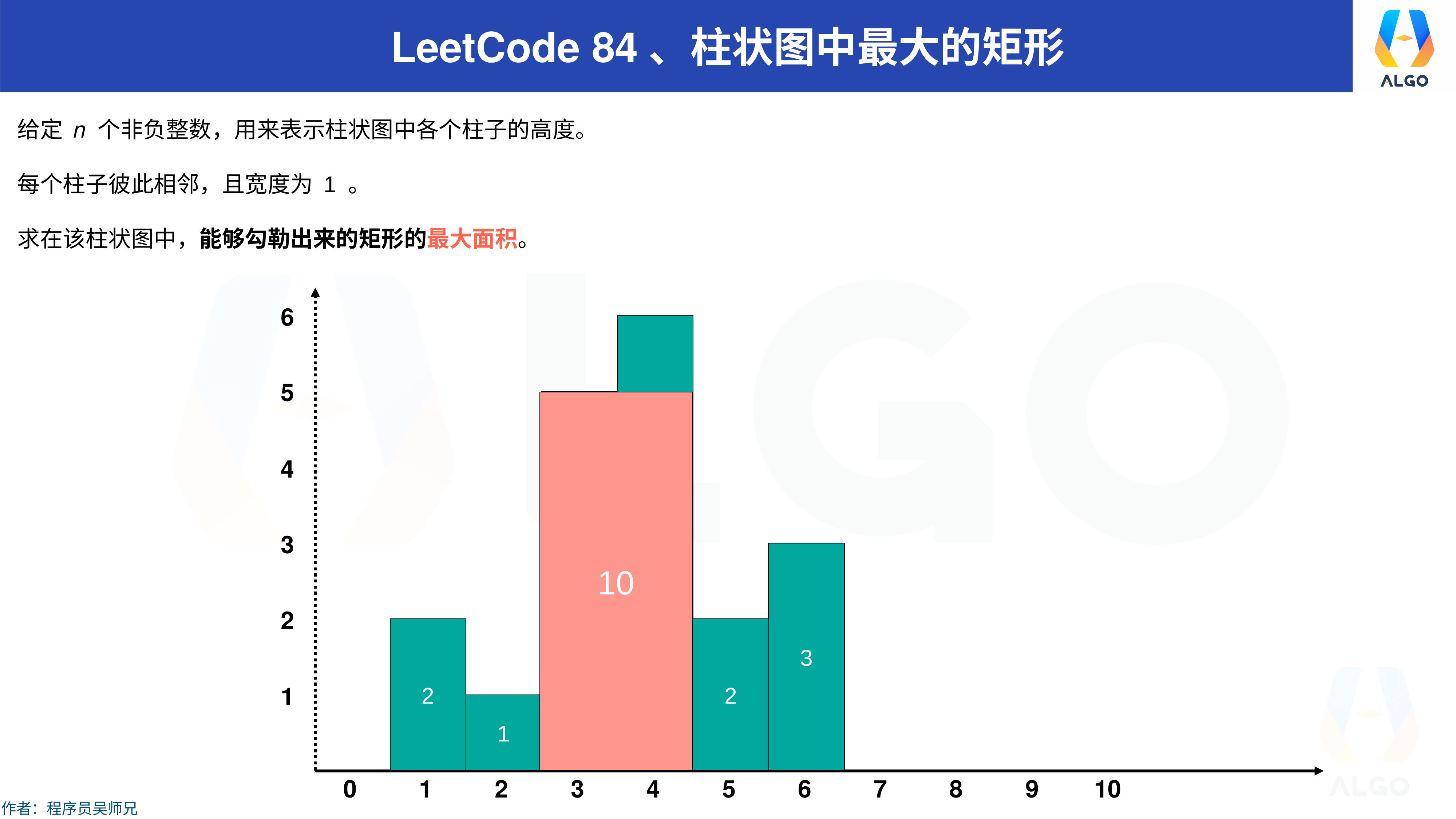

LeetCode 84、柱状图中最大的矩形
给定 n 个非负整数，用来表示柱状图中各个柱子的高度。

每个柱子彼此相邻，且宽度为 1 。

求在该柱状图中，能够勾勒出来的矩形的最大面积。

6
6
5
5
10
4
3
3
2
2
2
1
1
0
1
2
3
4
5
6
7
8
9
10